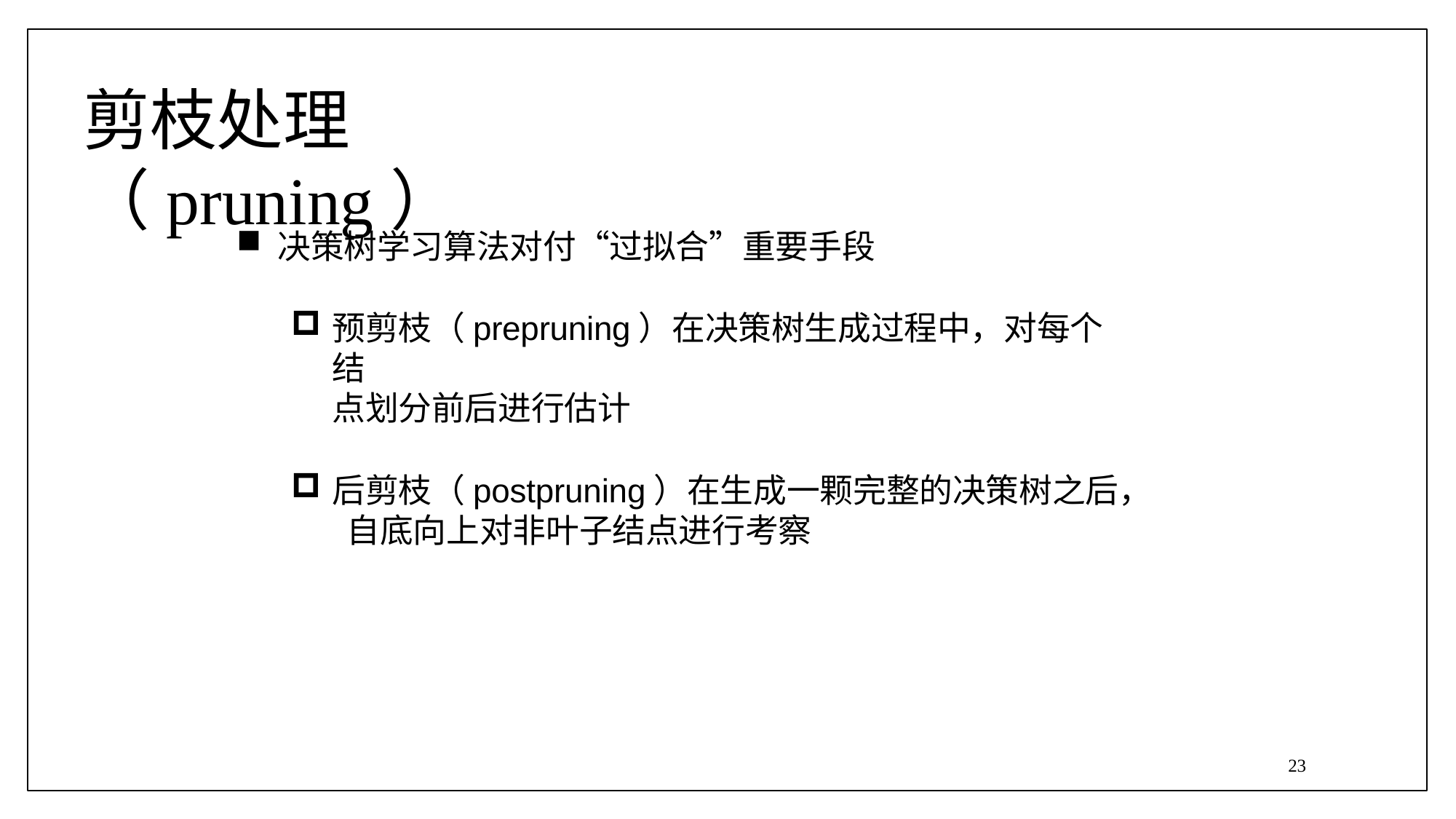

# 剪枝处理（pruning）
决策树学习算法对付“过拟合”重要手段

预剪枝（prepruning）在决策树生成过程中，对每个结
点划分前后进行估计

后剪枝（postpruning）在生成一颗完整的决策树之后，  自底向上对非叶子结点进行考察
23